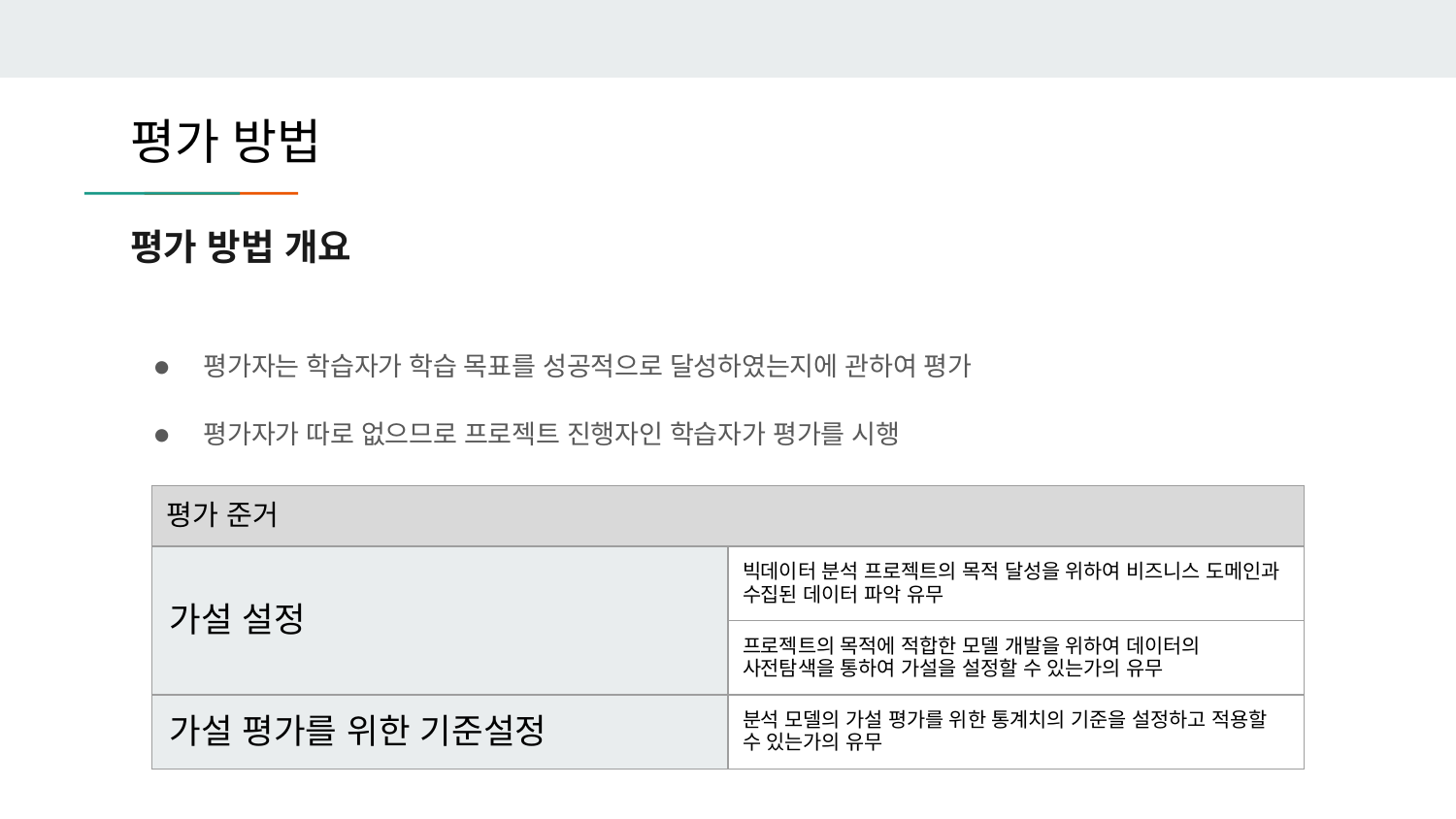

평가 방법
# 평가 방법 개요
평가자는 학습자가 학습 목표를 성공적으로 달성하였는지에 관하여 평가
평가자가 따로 없으므로 프로젝트 진행자인 학습자가 평가를 시행
| 평가 준거 |  |
| --- | --- |
| 가설 설정 | 빅데이터 분석 프로젝트의 목적 달성을 위하여 비즈니스 도메인과 수집된 데이터 파악 유무 |
|  | 프로젝트의 목적에 적합한 모델 개발을 위하여 데이터의 사전탐색을 통하여 가설을 설정할 수 있는가의 유무 |
| 가설 평가를 위한 기준설정 | 분석 모델의 가설 평가를 위한 통계치의 기준을 설정하고 적용할 수 있는가의 유무 |